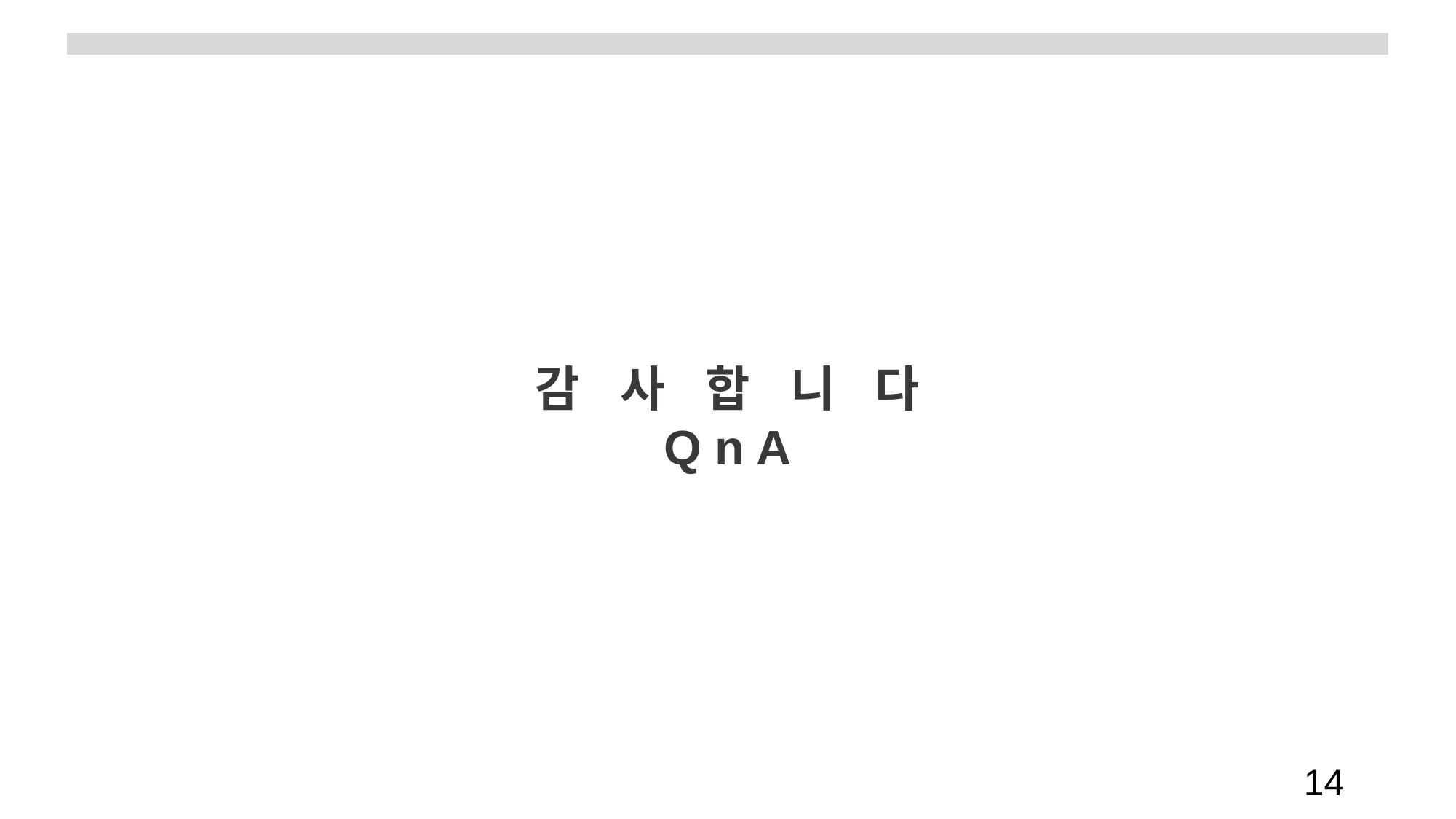

감   사   합   니   다
Q n A
14